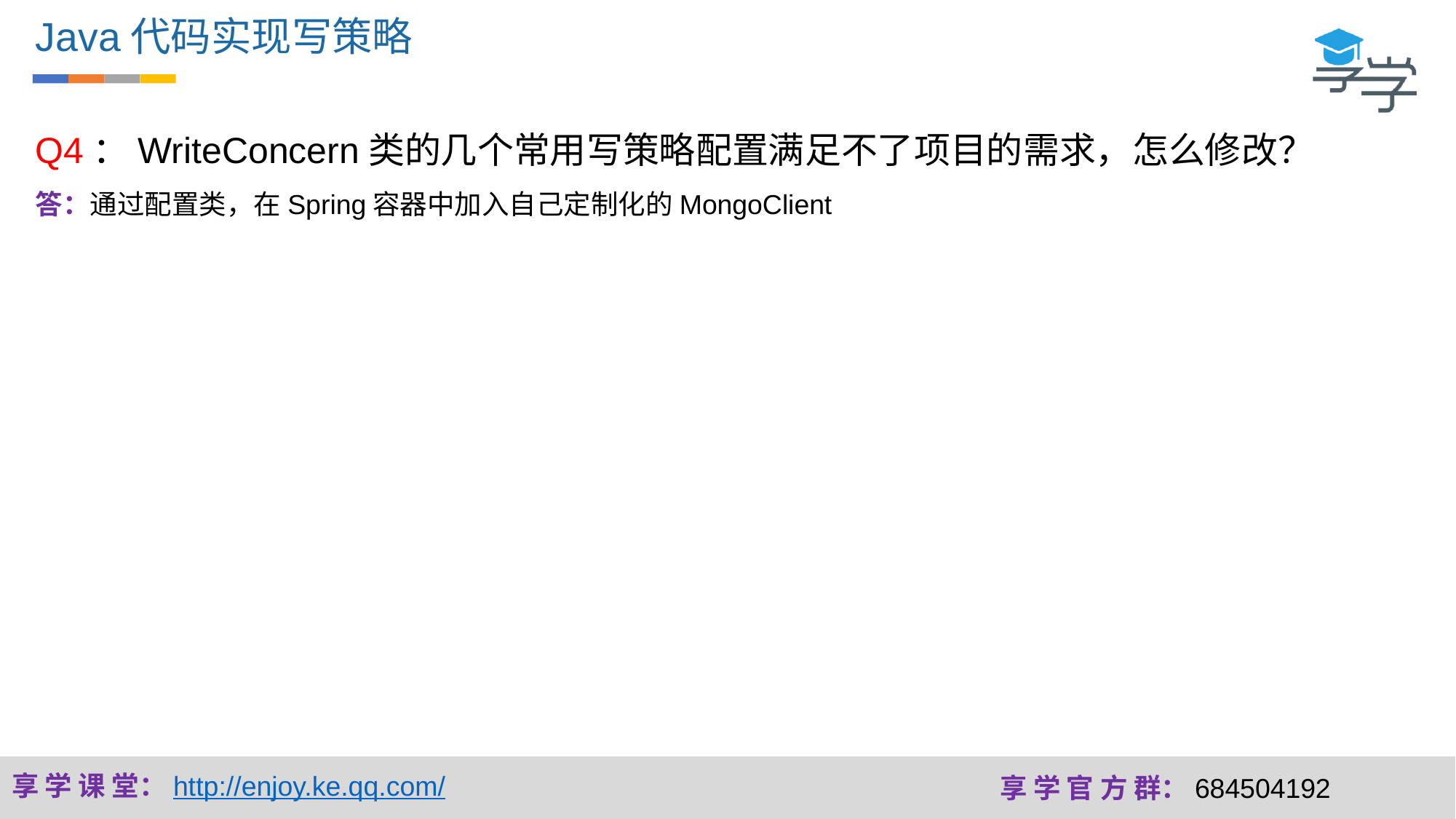

Java代码实现写策略

Q4：WriteConcern类的几个常用写策略配置满足不了项目的需求，怎么修改？
答：通过配置类，在Spring容器中加入自己定制化的MongoClient